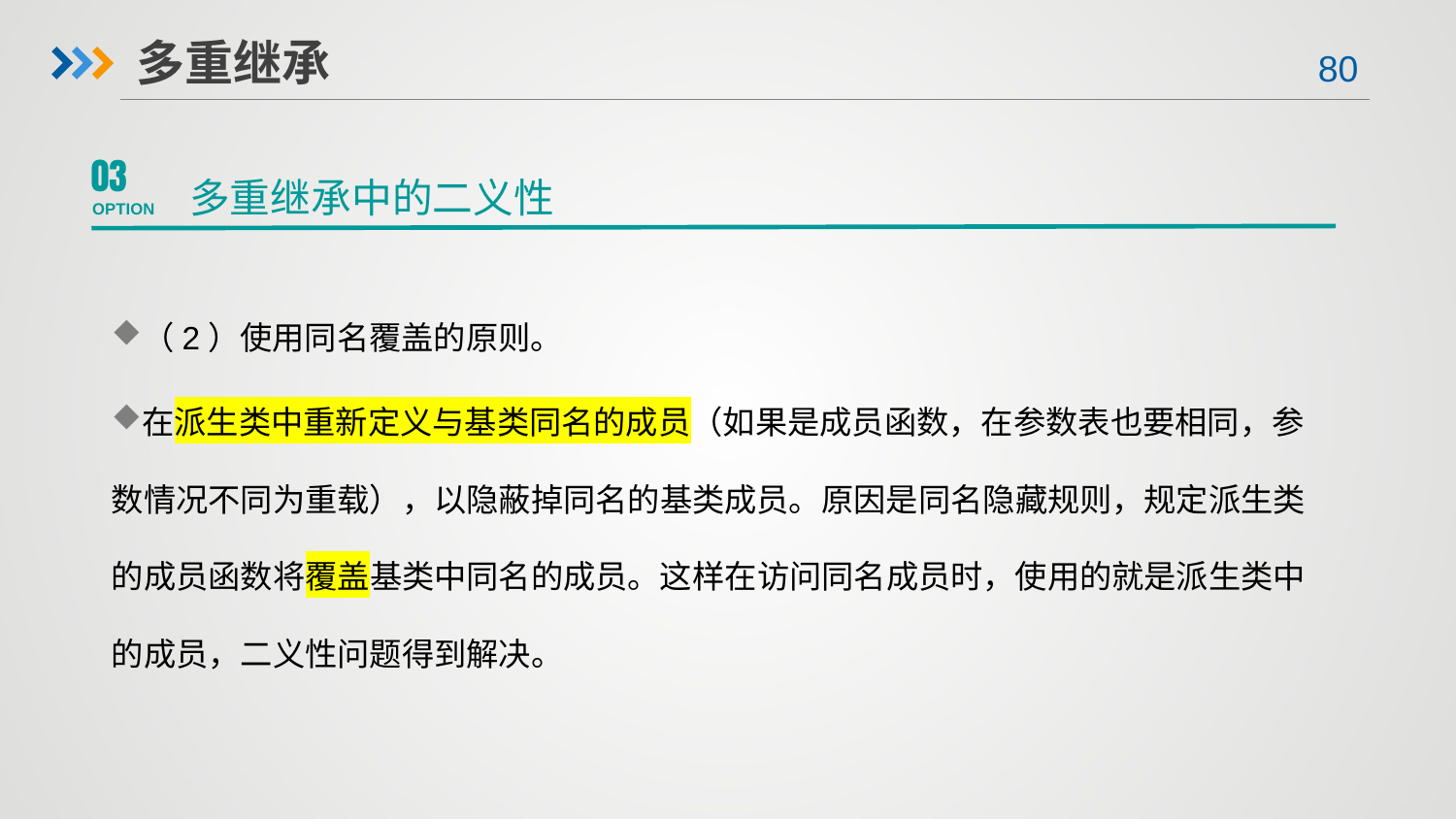

多重继承
多重继承中的二义性
03
OPTION
（2）使用同名覆盖的原则。
在派生类中重新定义与基类同名的成员（如果是成员函数，在参数表也要相同，参数情况不同为重载），以隐蔽掉同名的基类成员。原因是同名隐藏规则，规定派生类的成员函数将覆盖基类中同名的成员。这样在访问同名成员时，使用的就是派生类中的成员，二义性问题得到解决。